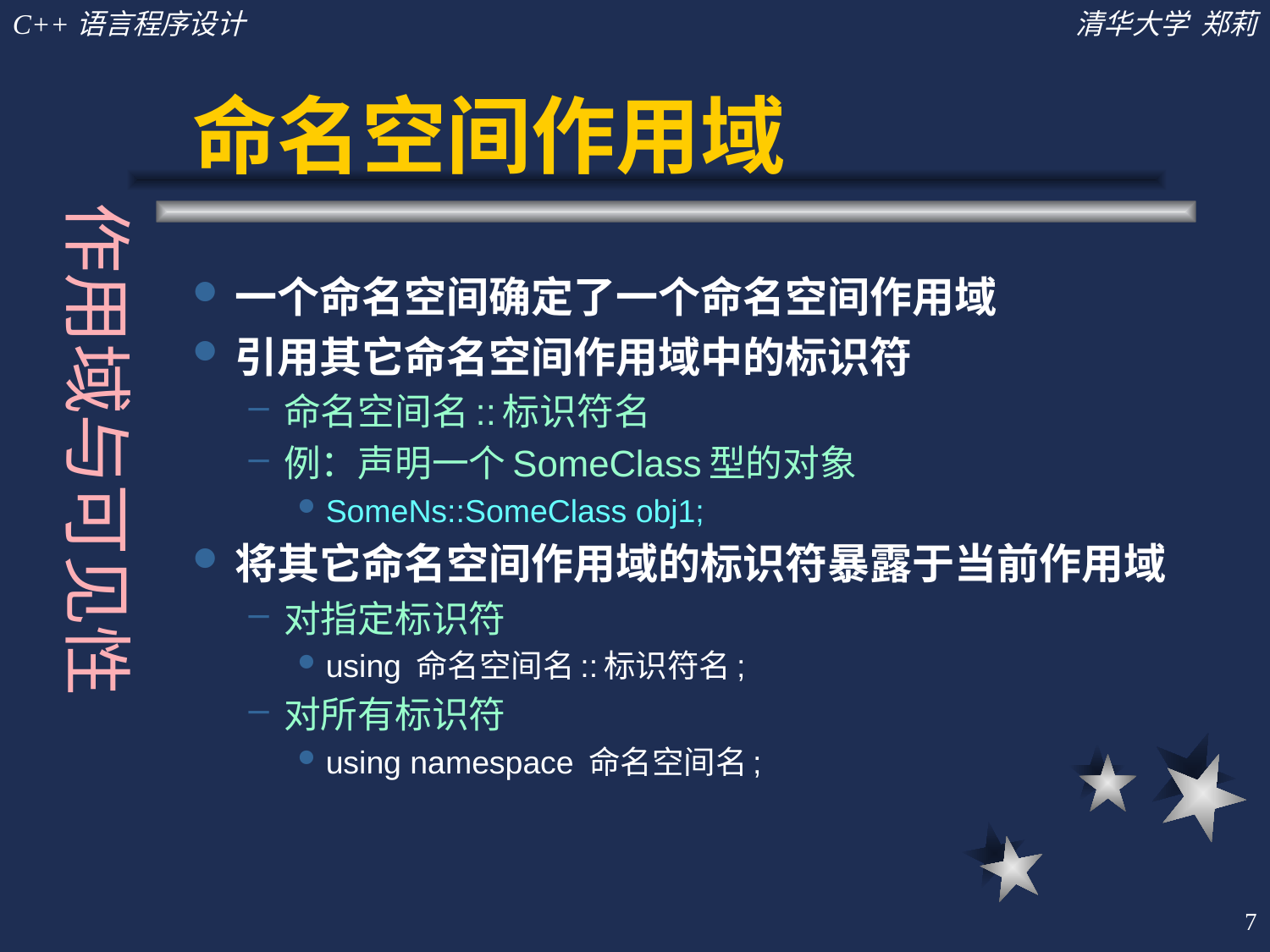

# 命名空间作用域
作用域与可见性
一个命名空间确定了一个命名空间作用域
引用其它命名空间作用域中的标识符
命名空间名::标识符名
例：声明一个SomeClass型的对象
SomeNs::SomeClass obj1;
将其它命名空间作用域的标识符暴露于当前作用域
对指定标识符
using 命名空间名::标识符名;
对所有标识符
using namespace 命名空间名;
7